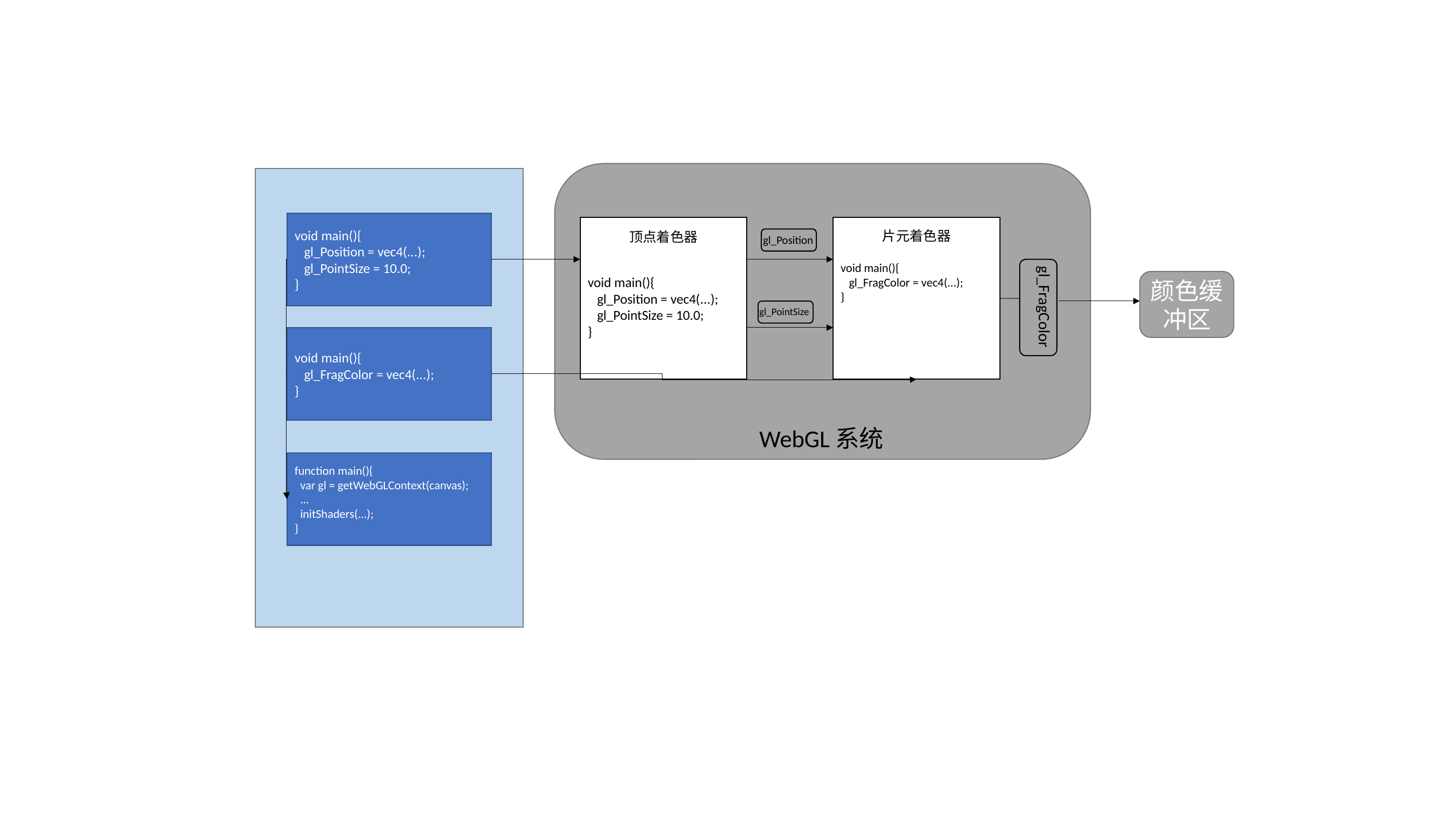

Javascript

void main(){
   gl_Position = vec4(...);
   gl_PointSize = 10.0;
}
顶点着色器

void main(){
   gl_Position = vec4(...);
   gl_PointSize = 10.0;
}

片元着色器

void main(){
   gl_FragColor = vec4(...);
}

gl_Position

 gl_FragColor

颜色缓冲区

gl_PointSize
void main(){
   gl_FragColor = vec4(...);
}
WebGL系统
function main(){
  var gl = getWebGLContext(canvas);
  ...
  initShaders(...);
}